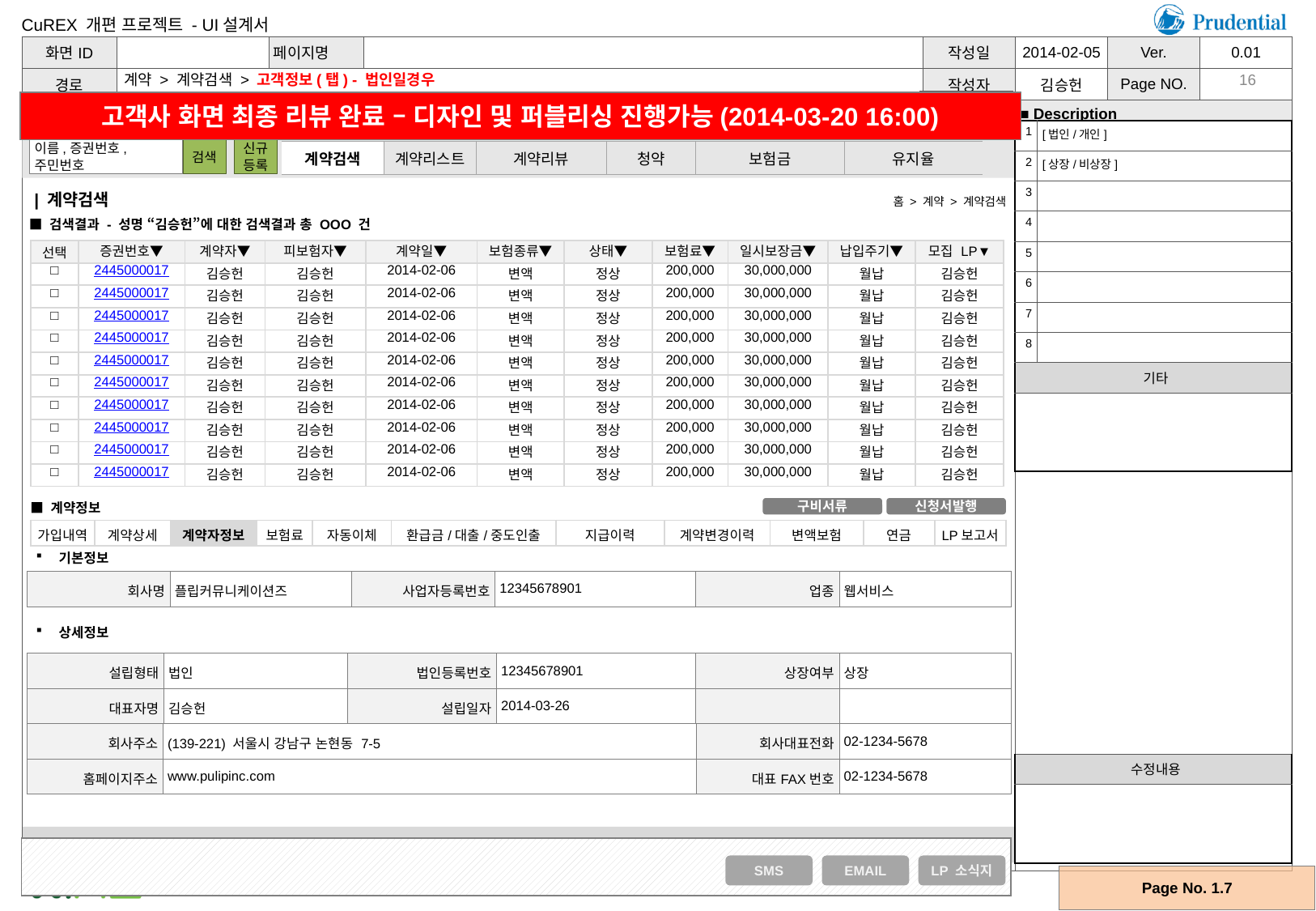

계약 > 계약검색 > 고객정보(탭) - 법인일경우
16
고객사 화면 최종 리뷰 완료 – 디자인 및 퍼블리싱 진행가능(2014-03-20 16:00)
| 1 | [법인/개인] |
| --- | --- |
| 2 | [상장/비상장] |
| 3 |  |
| 4 |  |
| 5 |  |
| 6 |  |
| 7 |  |
| 8 |  |
| 기타 |  |
|  |  |
| 계약검색 | 계약리스트 | 계약리뷰 | 청약 | 보험금 | 유지율 |
| --- | --- | --- | --- | --- | --- |
| 계약검색
홈 > 계약 > 계약검색
■ 검색결과 - 성명 “김승헌”에 대한 검색결과 총 OOO 건
| 선택 | 증권번호▼ | 계약자▼ | 피보험자▼ | 계약일▼ | 보험종류▼ | 상태▼ | 보험료▼ | 일시보장금▼ | 납입주기▼ | 모집 LP▼ |
| --- | --- | --- | --- | --- | --- | --- | --- | --- | --- | --- |
| □ | 2445000017 | 김승헌 | 김승헌 | 2014-02-06 | 변액 | 정상 | 200,000 | 30,000,000 | 월납 | 김승헌 |
| □ | 2445000017 | 김승헌 | 김승헌 | 2014-02-06 | 변액 | 정상 | 200,000 | 30,000,000 | 월납 | 김승헌 |
| □ | 2445000017 | 김승헌 | 김승헌 | 2014-02-06 | 변액 | 정상 | 200,000 | 30,000,000 | 월납 | 김승헌 |
| □ | 2445000017 | 김승헌 | 김승헌 | 2014-02-06 | 변액 | 정상 | 200,000 | 30,000,000 | 월납 | 김승헌 |
| □ | 2445000017 | 김승헌 | 김승헌 | 2014-02-06 | 변액 | 정상 | 200,000 | 30,000,000 | 월납 | 김승헌 |
| □ | 2445000017 | 김승헌 | 김승헌 | 2014-02-06 | 변액 | 정상 | 200,000 | 30,000,000 | 월납 | 김승헌 |
| □ | 2445000017 | 김승헌 | 김승헌 | 2014-02-06 | 변액 | 정상 | 200,000 | 30,000,000 | 월납 | 김승헌 |
| □ | 2445000017 | 김승헌 | 김승헌 | 2014-02-06 | 변액 | 정상 | 200,000 | 30,000,000 | 월납 | 김승헌 |
| □ | 2445000017 | 김승헌 | 김승헌 | 2014-02-06 | 변액 | 정상 | 200,000 | 30,000,000 | 월납 | 김승헌 |
| □ | 2445000017 | 김승헌 | 김승헌 | 2014-02-06 | 변액 | 정상 | 200,000 | 30,000,000 | 월납 | 김승헌 |
■ 계약정보
구비서류
신청서발행
| 가입내역 | 계약상세 | 계약자정보 | 보험료 | 자동이체 | 환급금/대출/중도인출 | 지급이력 | 계약변경이력 | 변액보험 | 연금 | LP보고서 |
| --- | --- | --- | --- | --- | --- | --- | --- | --- | --- | --- |
기본정보
| 회사명 | 플립커뮤니케이션즈 | 사업자등록번호 | 12345678901 | 업종 | 웹서비스 |
| --- | --- | --- | --- | --- | --- |
상세정보
| 설립형태 | 법인 | 법인등록번호 | 12345678901 | 상장여부 | 상장 |
| --- | --- | --- | --- | --- | --- |
| 대표자명 | 김승헌 | 설립일자 | 2014-03-26 |  |  |
| 회사주소 | (139-221) 서울시 강남구 논현동 7-5 | 회사대표전화 | 02-1234-5678 |
| --- | --- | --- | --- |
| 홈페이지주소 | www.pulipinc.com | 대표FAX번호 | 02-1234-5678 |
| 수정내용 |
| --- |
|  |

SMS
EMAIL
LP 소식지
Page No. 1.7